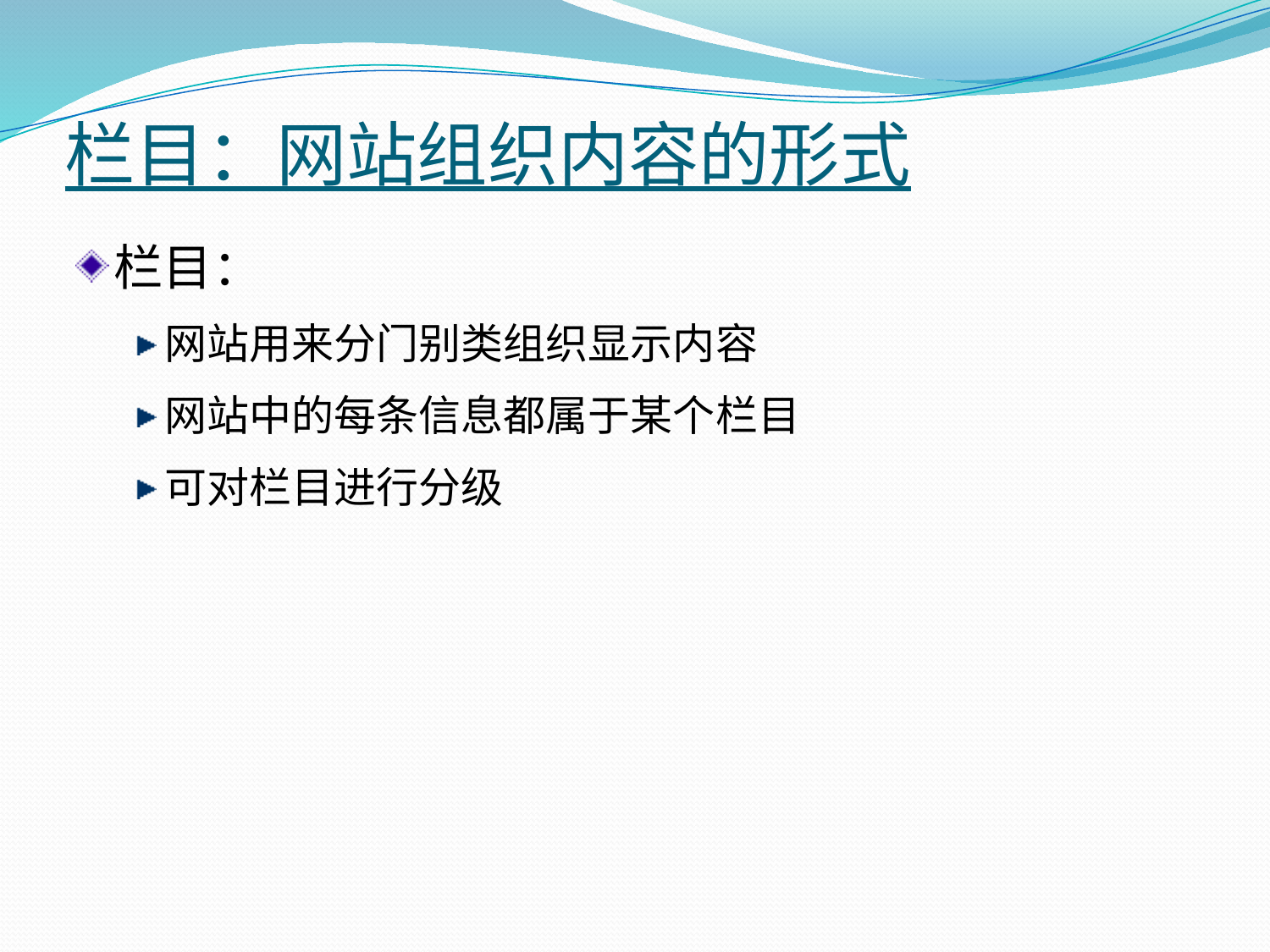

# 栏目：网站组织内容的形式
栏目：
网站用来分门别类组织显示内容
网站中的每条信息都属于某个栏目
可对栏目进行分级